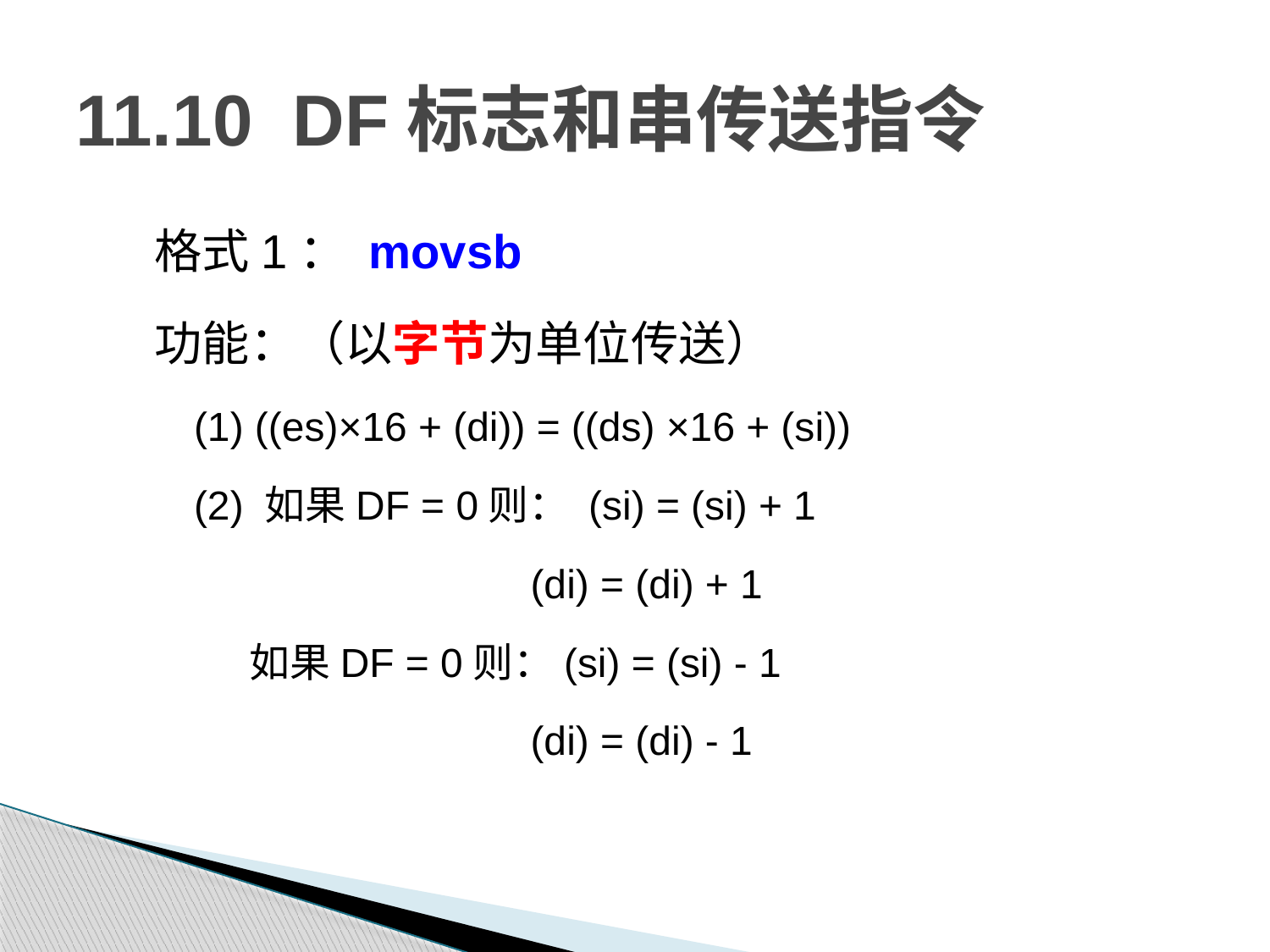

# 11.10  DF标志和串传送指令
格式1： movsb
功能：（以字节为单位传送）
(1) ((es)×16 + (di)) = ((ds) ×16 + (si))
(2) 如果DF = 0则： (si) = (si) + 1
                              (di) = (di) + 1
     如果DF = 0则：(si) = (si) - 1
                              (di) = (di) - 1